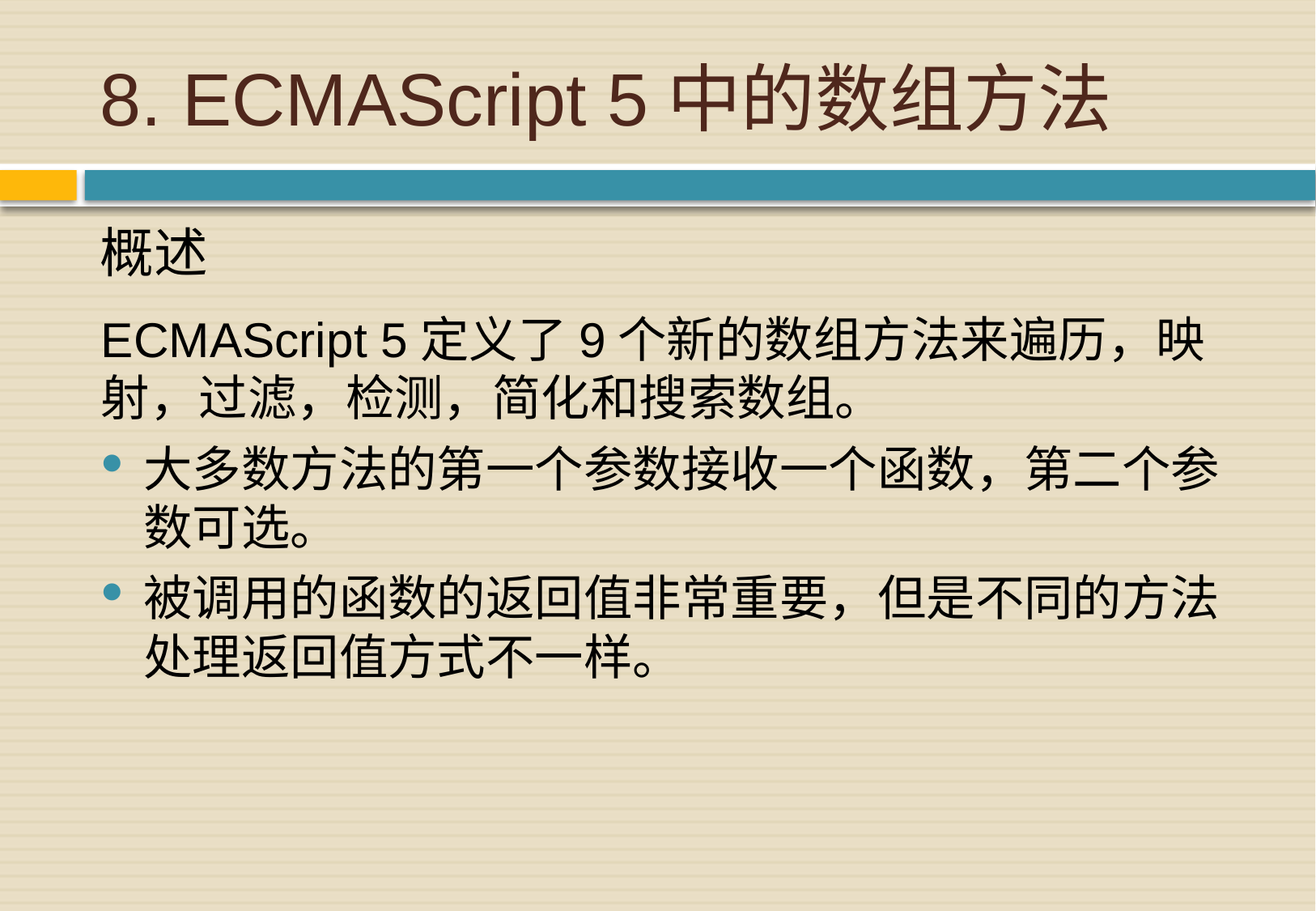

# 8. ECMAScript 5中的数组方法
概述
ECMAScript 5定义了9个新的数组方法来遍历，映射，过滤，检测，简化和搜索数组。
大多数方法的第一个参数接收一个函数，第二个参数可选。
被调用的函数的返回值非常重要，但是不同的方法处理返回值方式不一样。